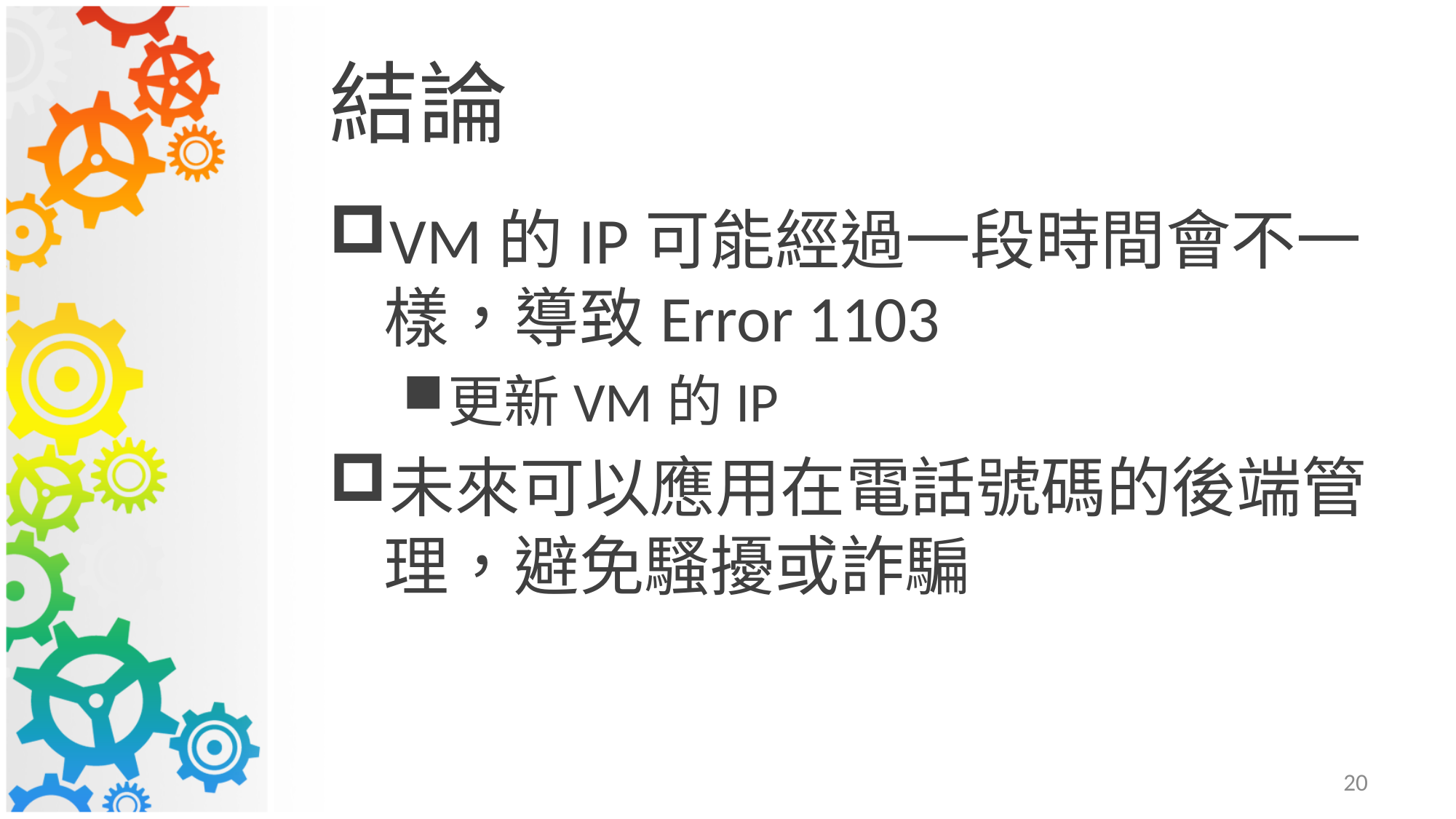

# 結論
VM的IP可能經過一段時間會不一樣，導致Error 1103
更新VM的IP
未來可以應用在電話號碼的後端管理，避免騷擾或詐騙
20